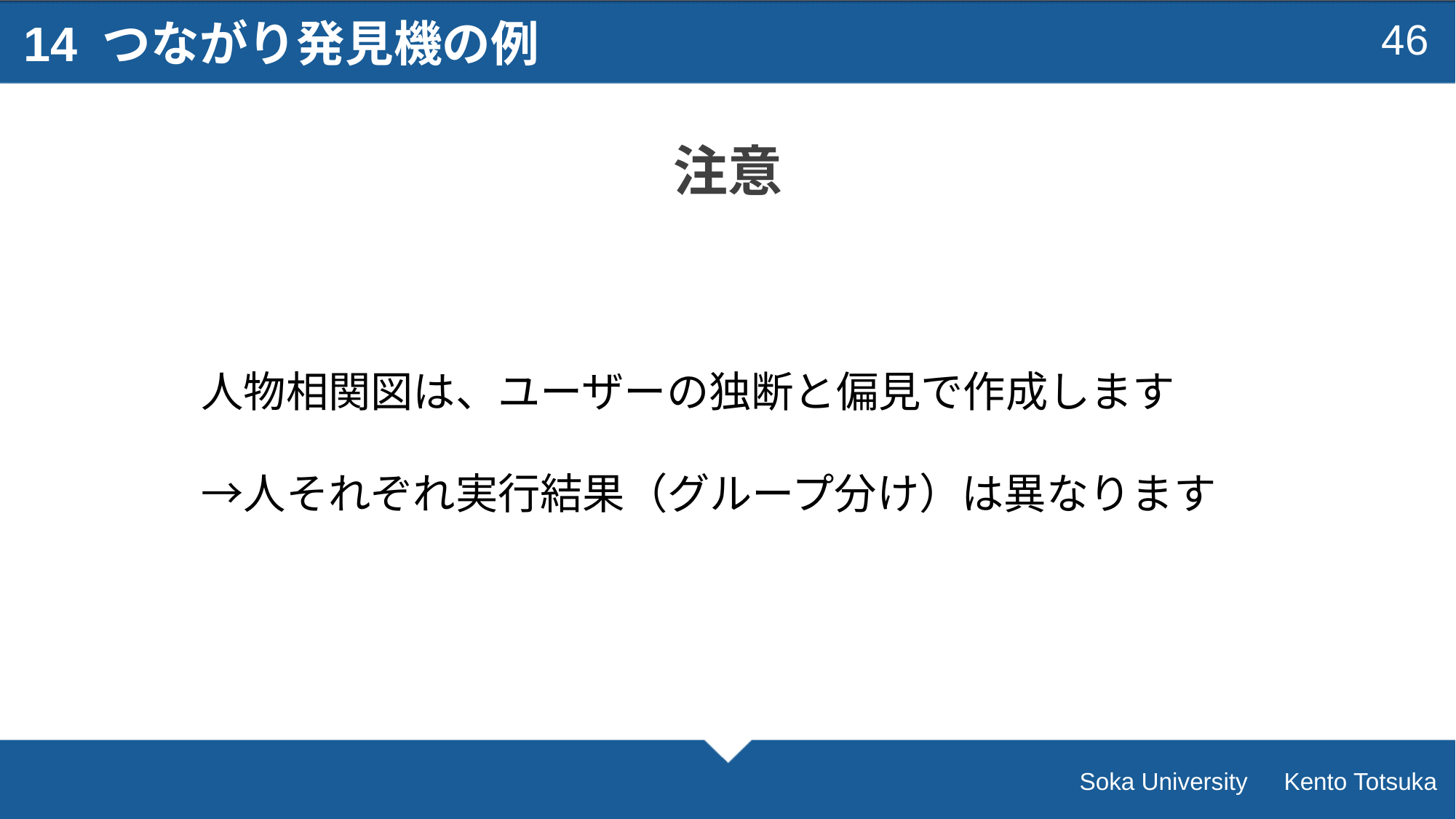

14 つながり発見機の例
46
注意
人物相関図は、ユーザーの独断と偏見で作成します
→人それぞれ実行結果（グループ分け）は異なります
Soka University　Kento Totsuka